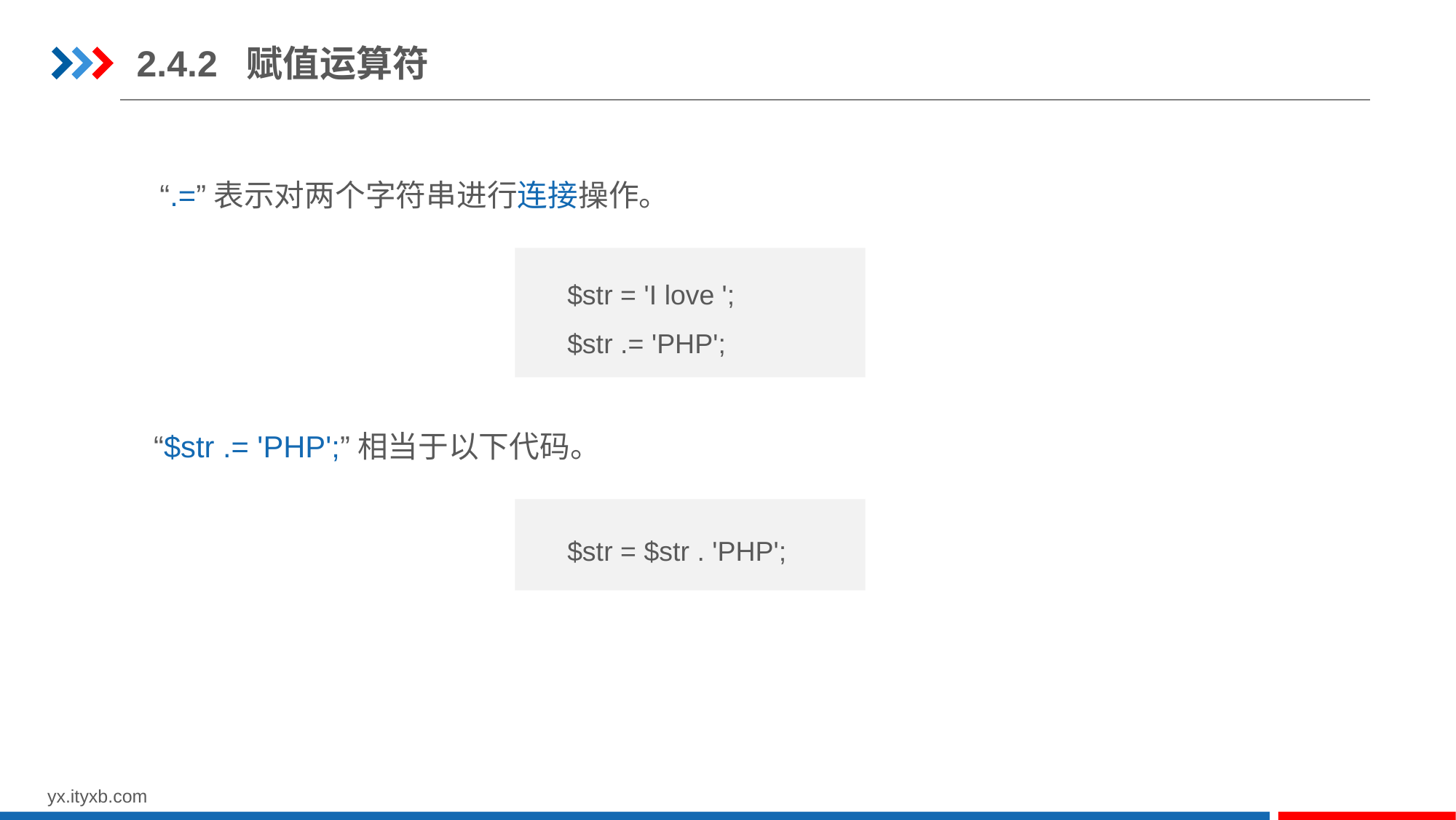

2.4.2  赋值运算符
“.=”表示对两个字符串进行连接操作。

$str = 'I love ';
$str .= 'PHP';
“$str .= 'PHP';”相当于以下代码。

$str = $str . 'PHP';